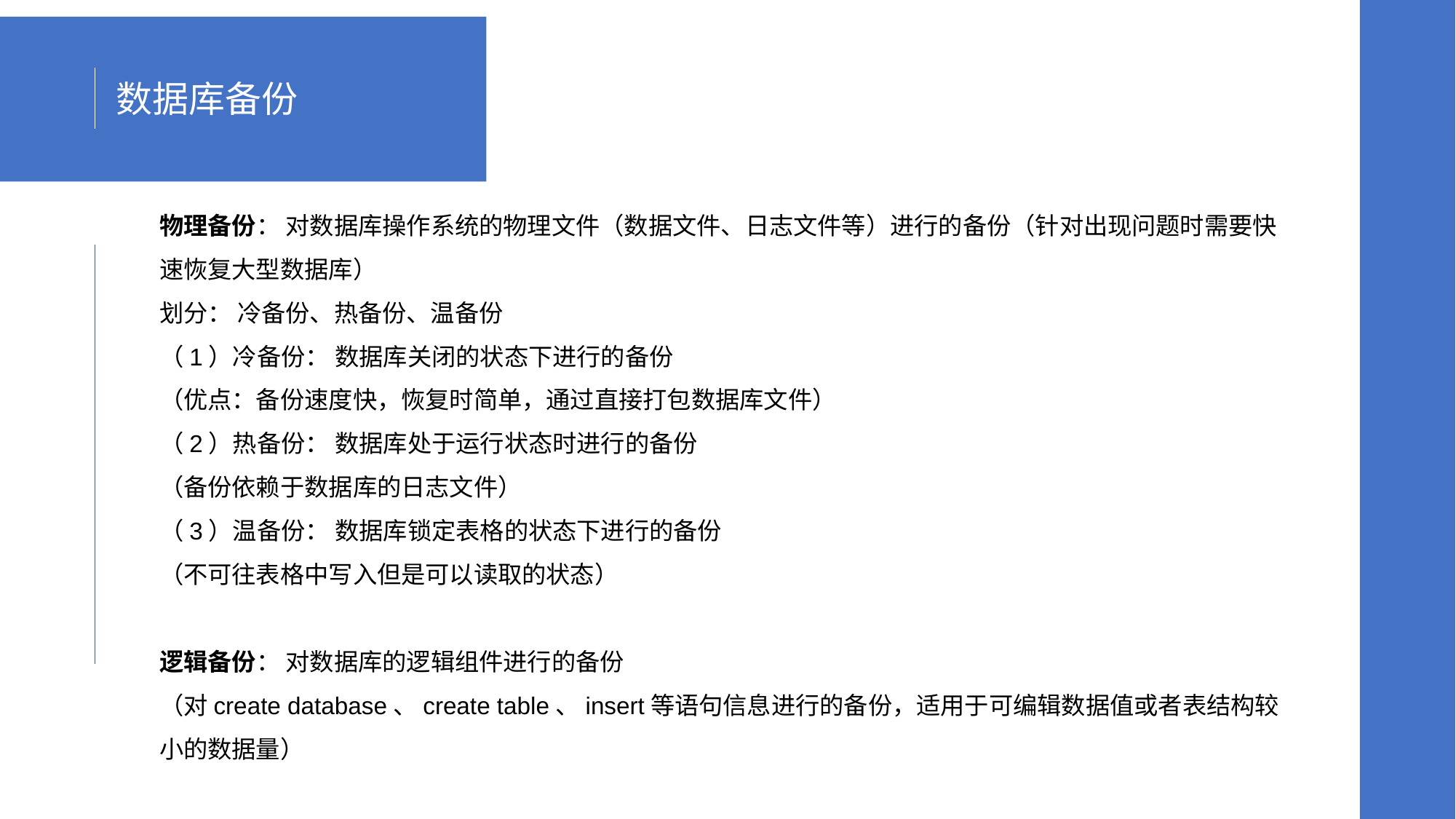

数据库备份
物理备份： 对数据库操作系统的物理文件（数据文件、日志文件等）进行的备份（针对出现问题时需要快速恢复大型数据库）
划分： 冷备份、热备份、温备份
（1）冷备份： 数据库关闭的状态下进行的备份
（优点：备份速度快，恢复时简单，通过直接打包数据库文件）
（2）热备份： 数据库处于运行状态时进行的备份
（备份依赖于数据库的日志文件）
（3）温备份： 数据库锁定表格的状态下进行的备份
（不可往表格中写入但是可以读取的状态）

逻辑备份： 对数据库的逻辑组件进行的备份
（对create database、create table、insert等语句信息进行的备份，适用于可编辑数据值或者表结构较小的数据量）